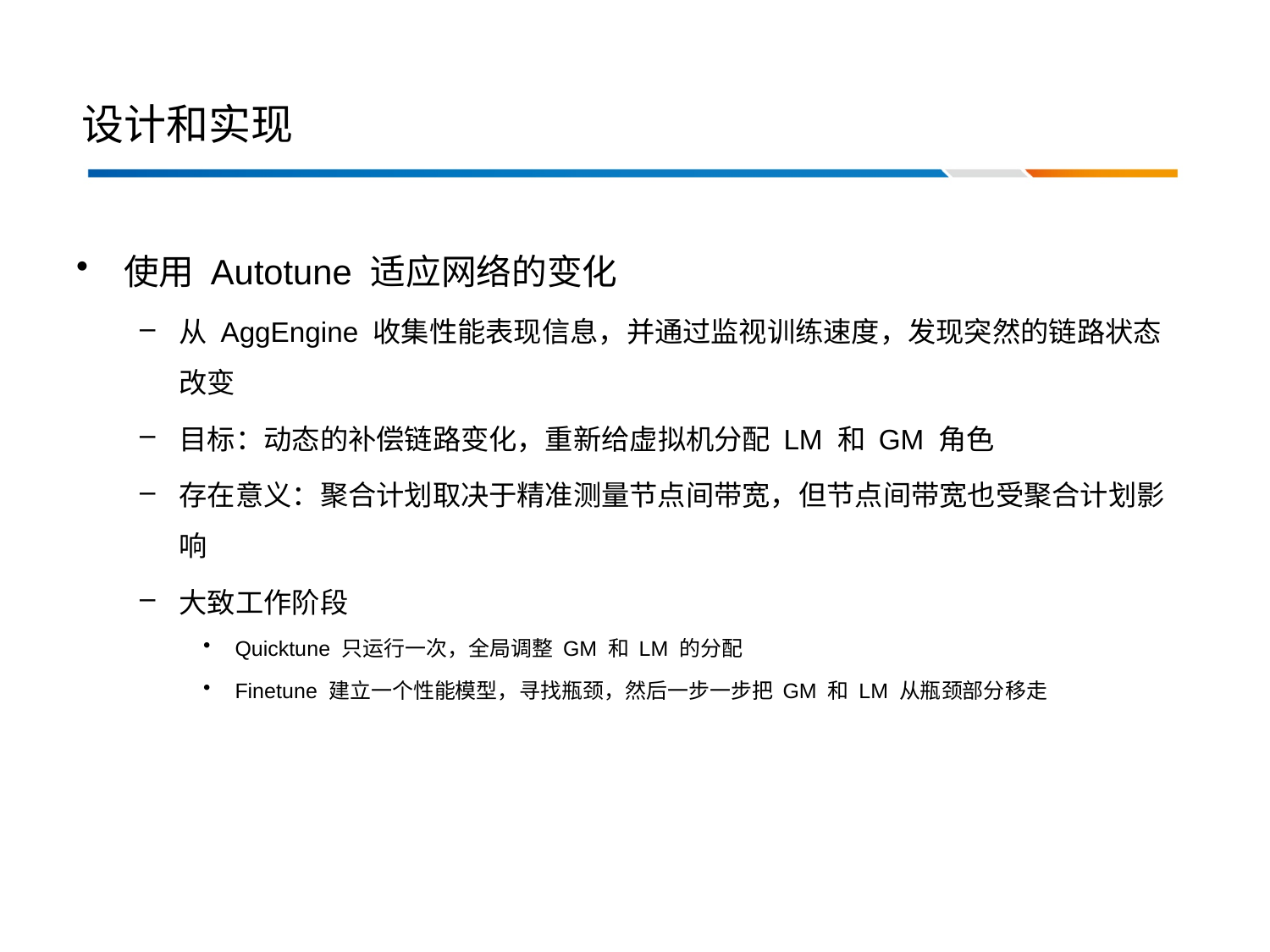

# 设计和实现
使用 Autotune 适应网络的变化
从 AggEngine 收集性能表现信息，并通过监视训练速度，发现突然的链路状态改变
目标：动态的补偿链路变化，重新给虚拟机分配 LM 和 GM 角色
存在意义：聚合计划取决于精准测量节点间带宽，但节点间带宽也受聚合计划影响
大致工作阶段
Quicktune 只运行一次，全局调整 GM 和 LM 的分配
Finetune 建立一个性能模型，寻找瓶颈，然后一步一步把 GM 和 LM 从瓶颈部分移走